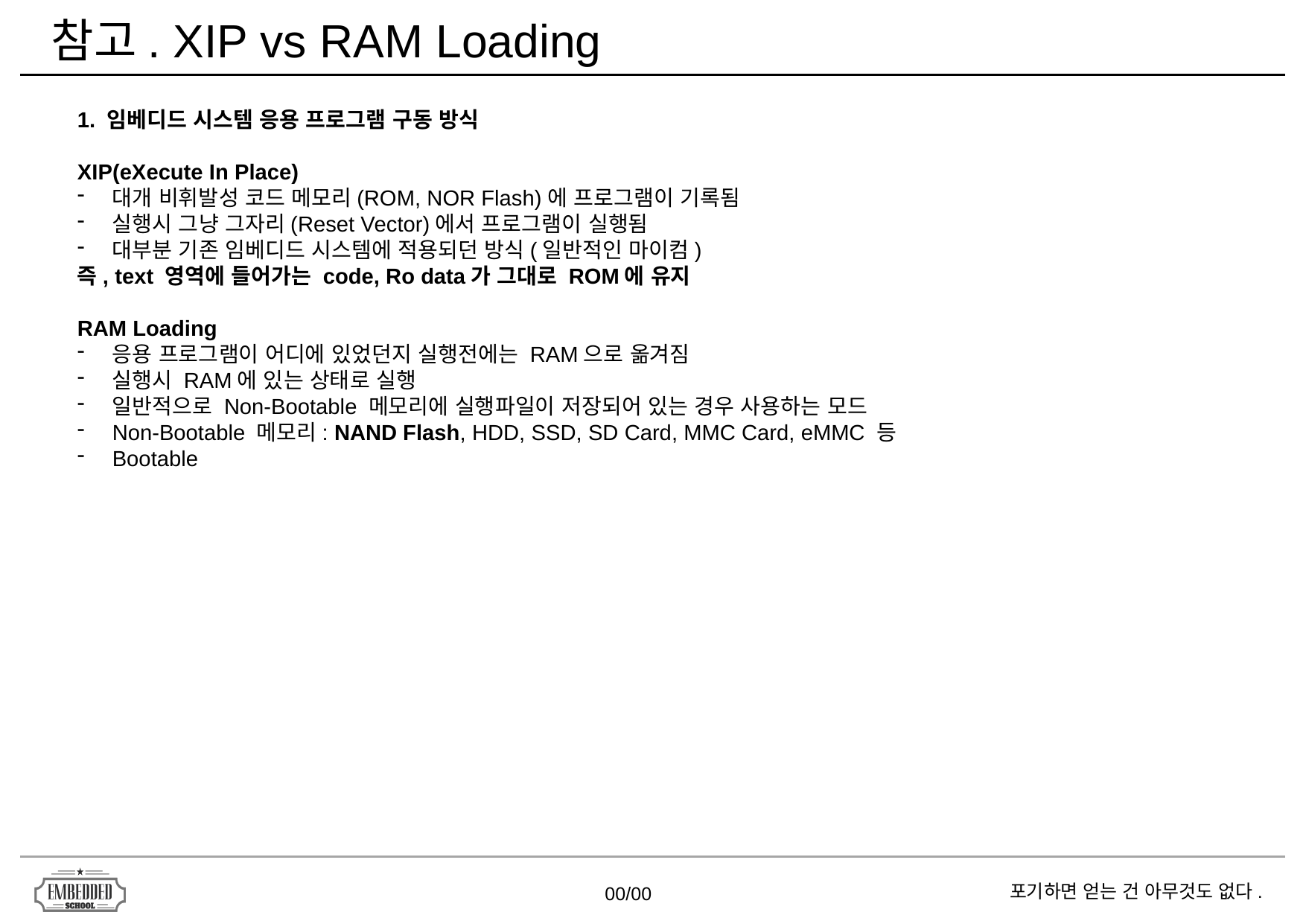

참고. XIP vs RAM Loading
1. 임베디드 시스템 응용 프로그램 구동 방식

XIP(eXecute In Place)
대개 비휘발성 코드 메모리(ROM, NOR Flash)에 프로그램이 기록됨
실행시 그냥 그자리(Reset Vector)에서 프로그램이 실행됨
대부분 기존 임베디드 시스템에 적용되던 방식(일반적인 마이컴)
즉, text 영역에 들어가는 code, Ro data가 그대로 ROM에 유지

RAM Loading
응용 프로그램이 어디에 있었던지 실행전에는 RAM으로 옮겨짐
실행시 RAM에 있는 상태로 실행
일반적으로 Non-Bootable 메모리에 실행파일이 저장되어 있는 경우 사용하는 모드
Non-Bootable 메모리: NAND Flash, HDD, SSD, SD Card, MMC Card, eMMC 등
Bootable

00/00